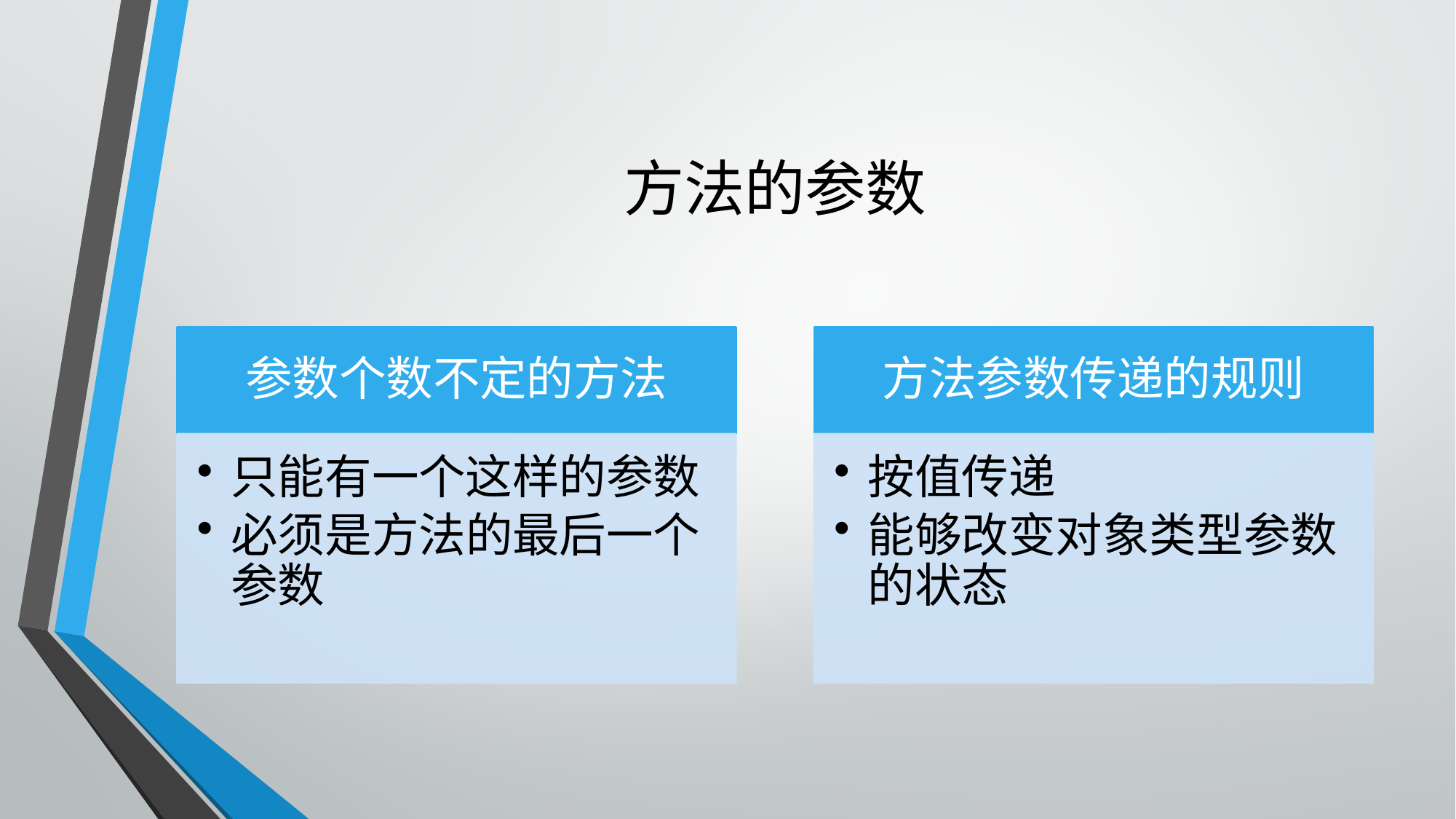

# 方法的参数
参数个数不定的方法
只能有一个这样的参数
必须是方法的最后一个参数
方法参数传递的规则
按值传递
能够改变对象类型参数的状态